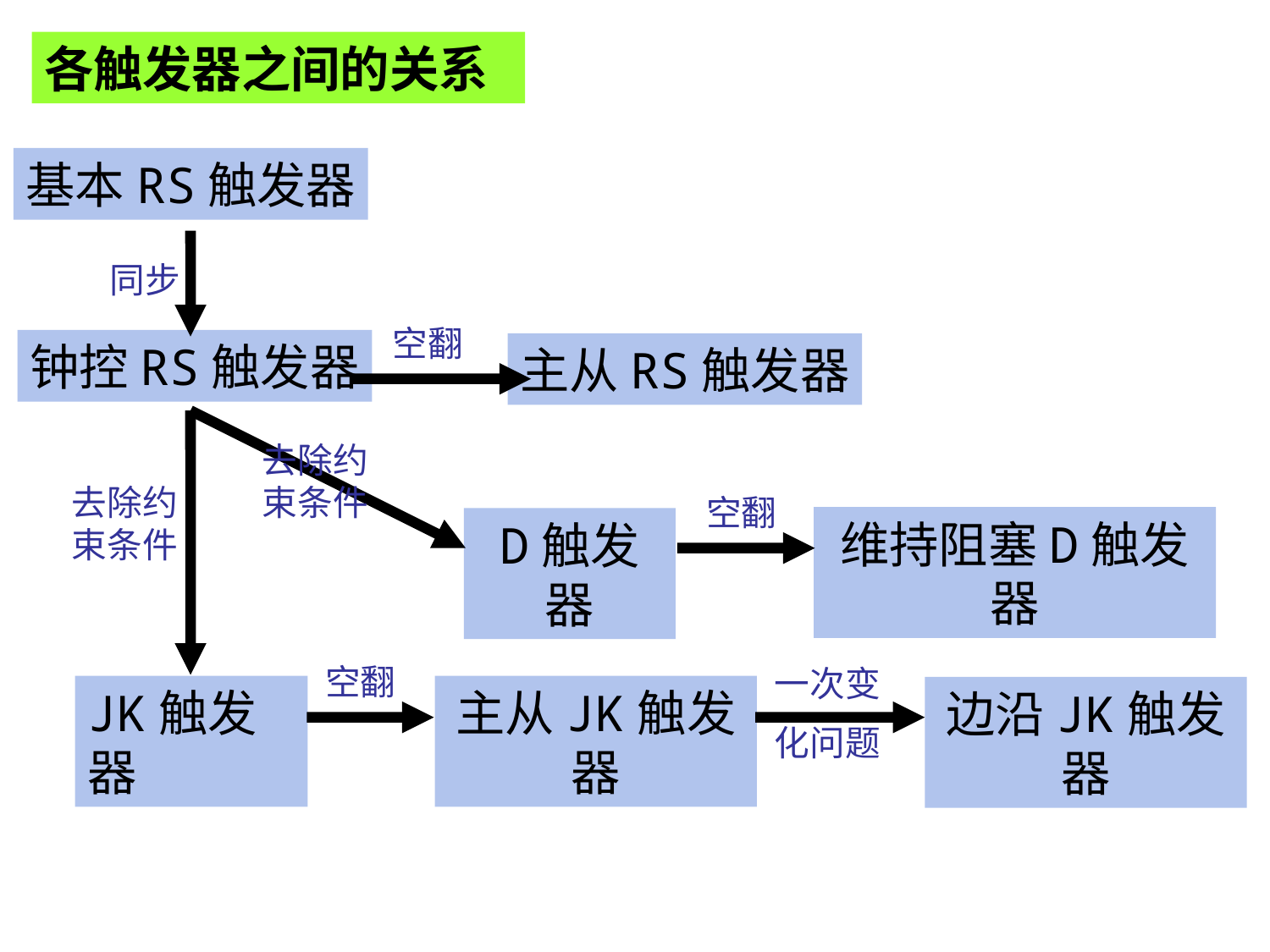

各触发器之间的关系
基本RS触发器

同步
空翻

钟控RS触发器
主从RS触发器

去除约
束条件

去除约
束条件
空翻

维持阻塞D触发器
D触发器
空翻

一次变

化问题

JK触发器
主从JK触发器
边沿JK触发器